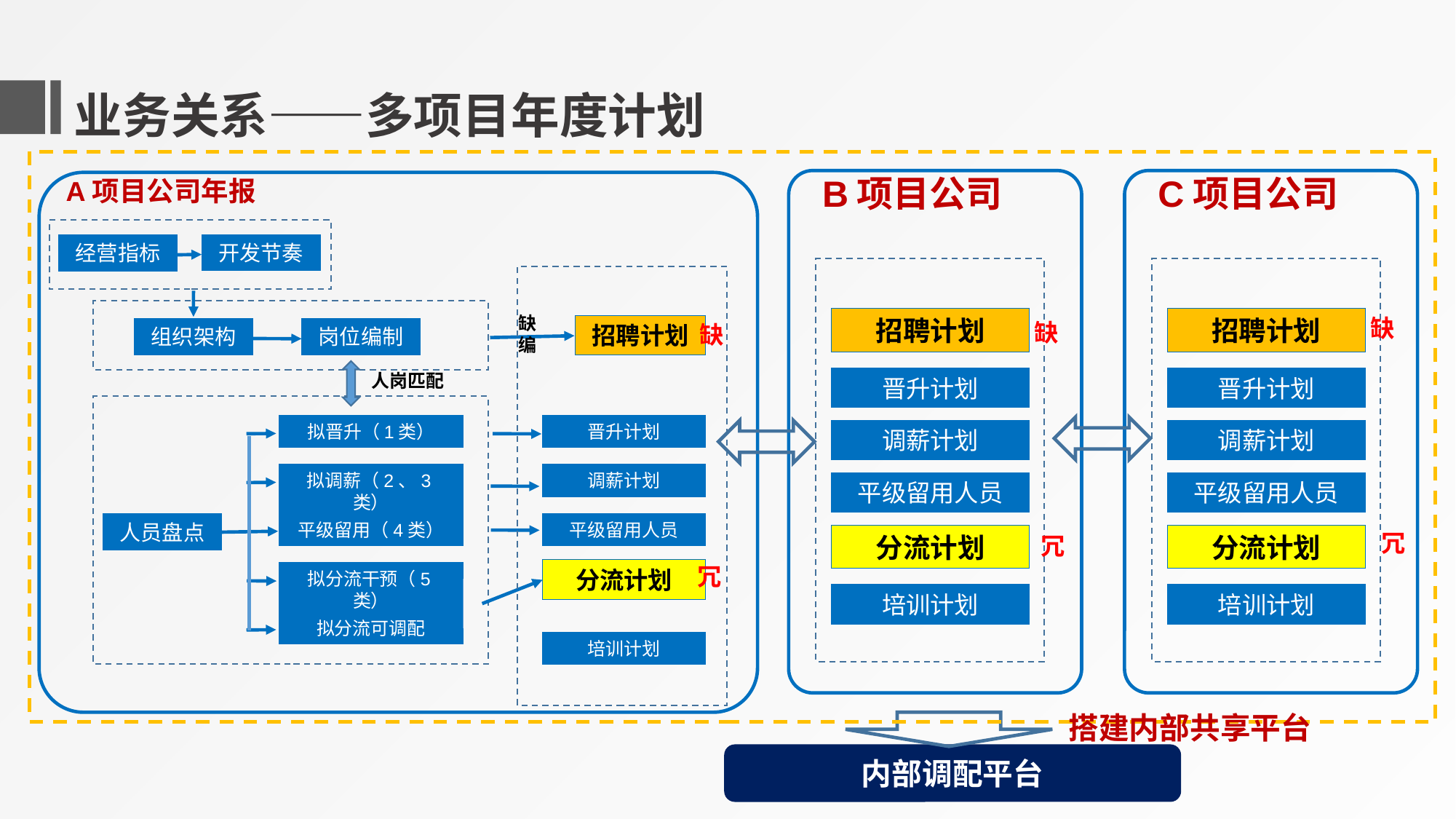

业务关系——多项目年度计划

B项目公司

招聘计划
晋升计划
调薪计划
平级留用人员
分流计划
培训计划
C项目公司

招聘计划
晋升计划
调薪计划
平级留用人员
分流计划
培训计划
A项目公司年报

开发节奏
经营指标

缺编
招聘计划
组织架构
岗位编制
人岗匹配
拟晋升（1类）
晋升计划
拟调薪（2、3类）
调薪计划
平级留用（4类）
平级留用人员
人员盘点
分流计划
拟分流干预（5类）
拟分流可调配
培训计划
缺
缺
缺

冗
冗
冗
搭建内部共享平台

内部调配平台